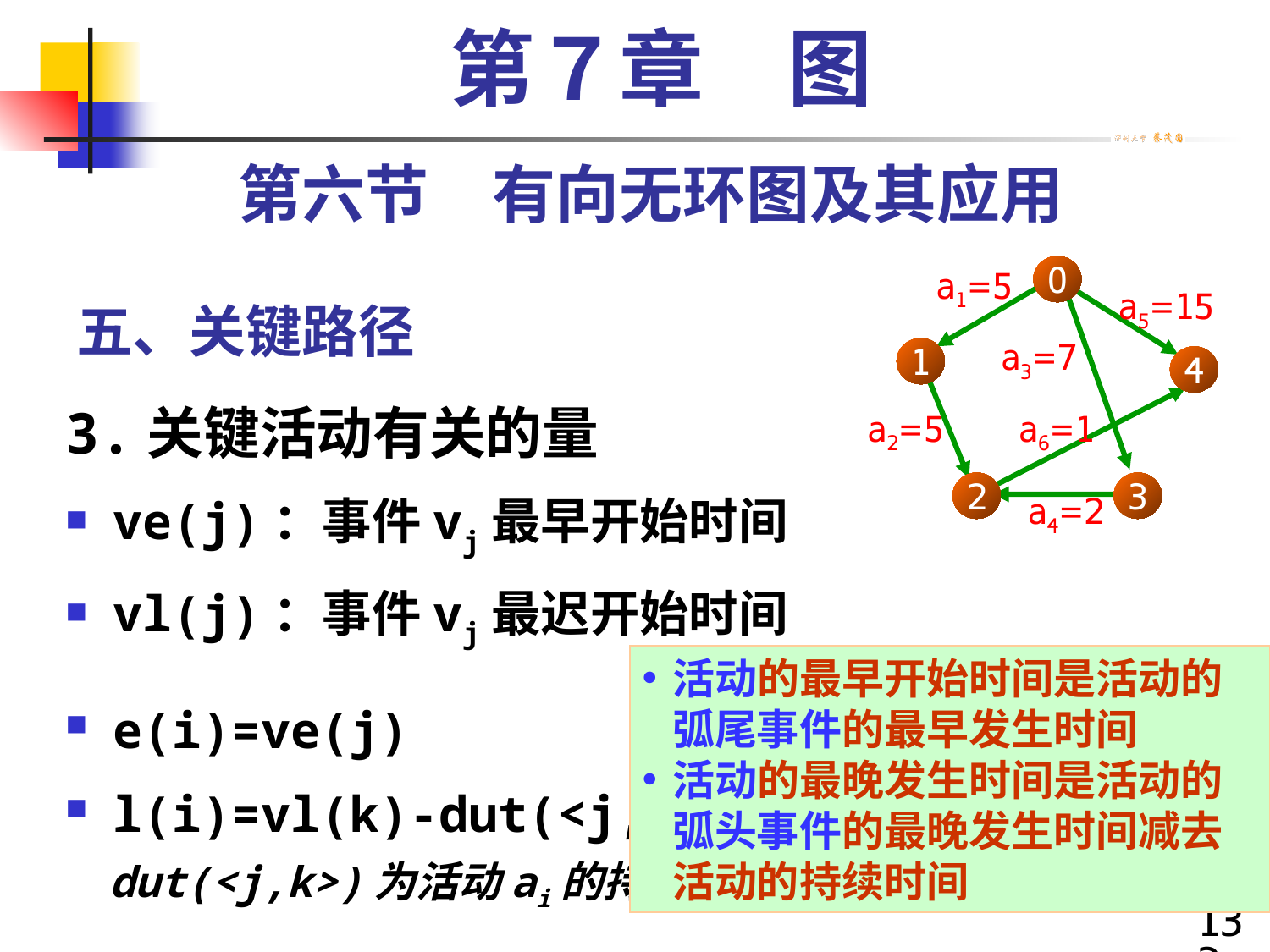

第７章　图
第六节　有向无环图及其应用
0

1
4

2
3

a1=5
a5=15
a3=7
a2=5
a6=1
a4=2
# 五、关键路径
3.关键活动有关的量
ve(j)：事件vj最早开始时间
vl(j)：事件vj最迟开始时间
e(i)=ve(j)
l(i)=vl(k)-dut(<j,k>)
　dut(<j,k>)为活动ai的持续时间
活动的最早开始时间是活动的弧尾事件的最早发生时间
活动的最晚发生时间是活动的弧头事件的最晚发生时间减去活动的持续时间

133